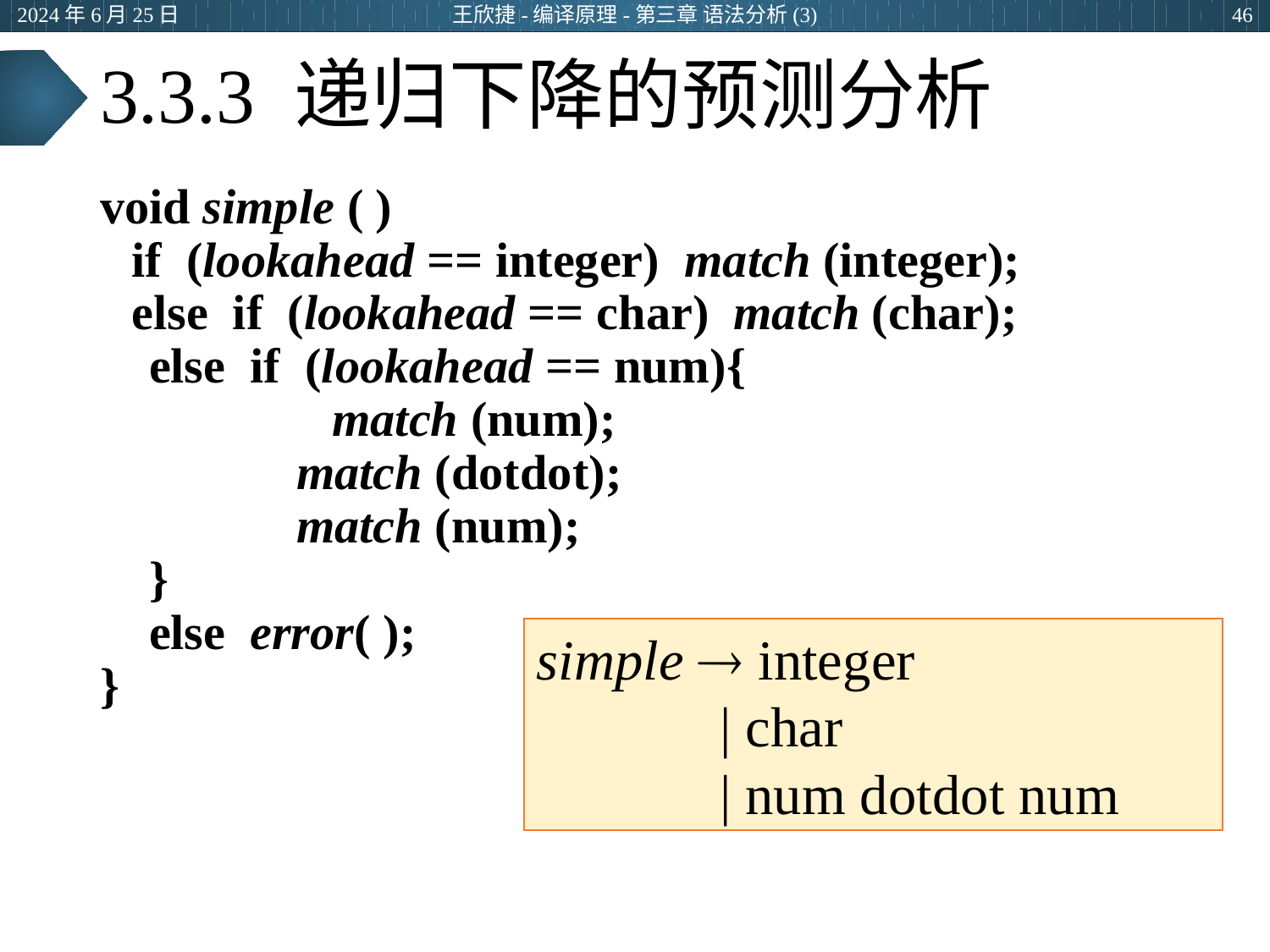

2024年6月25日
王欣捷-编译原理-第三章 语法分析(3)
46
# 3.3.3 递归下降的预测分析
void simple ( )
	if  (lookahead == integer)  match (integer);
	else  if  (lookahead == char)  match (char);
    else  if  (lookahead == num){
		      match (num);
                match (dotdot);
                match (num);
    }
    else  error( );
}

simple → integer
	    | char
	    | num dotdot num